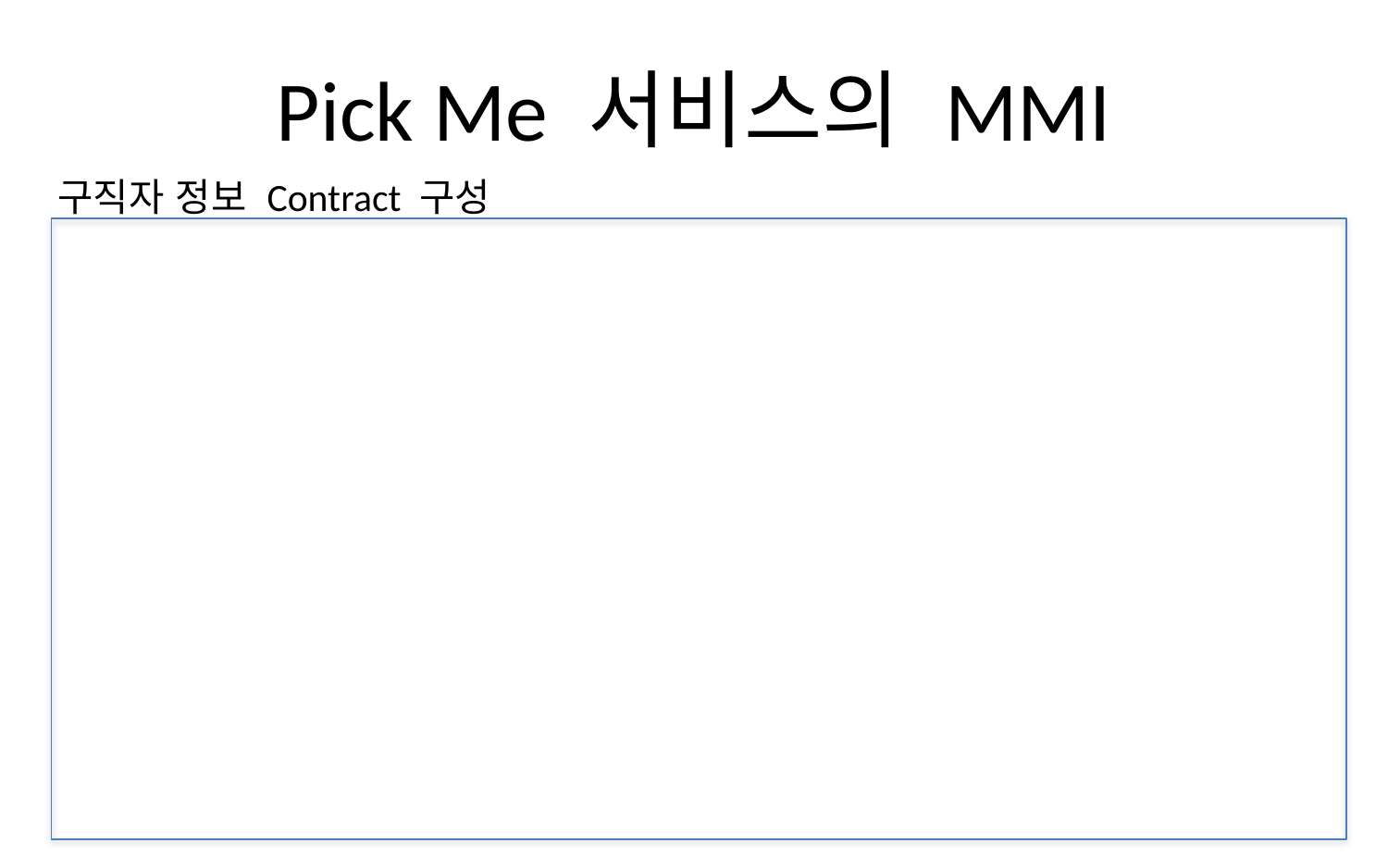

# Pick Me 서비스의 MMI
구직자 정보 Contract 구성